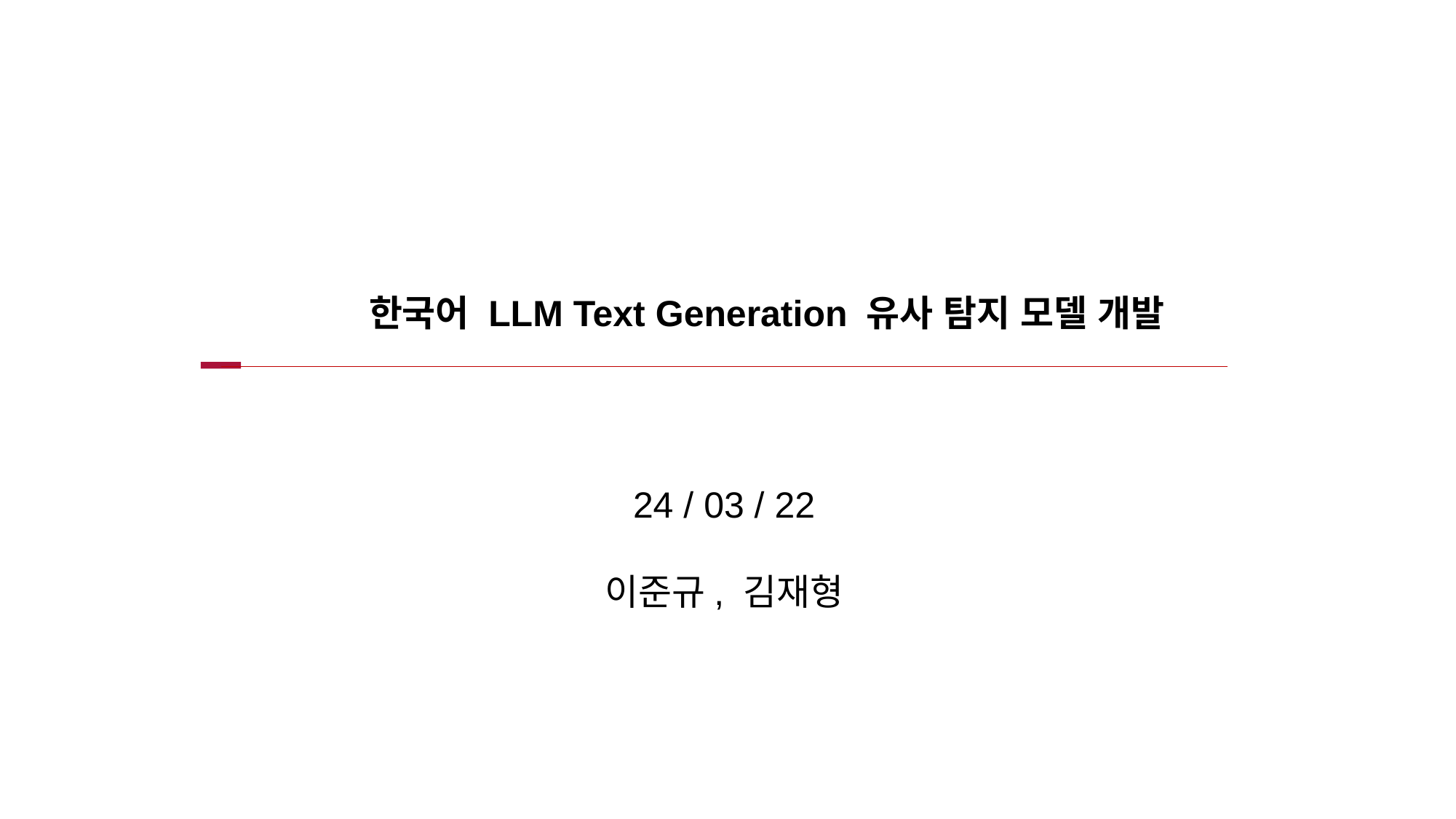

한국어 LLM Text Generation 유사 탐지 모델 개발

24 / 03 / 22

이준규, 김재형